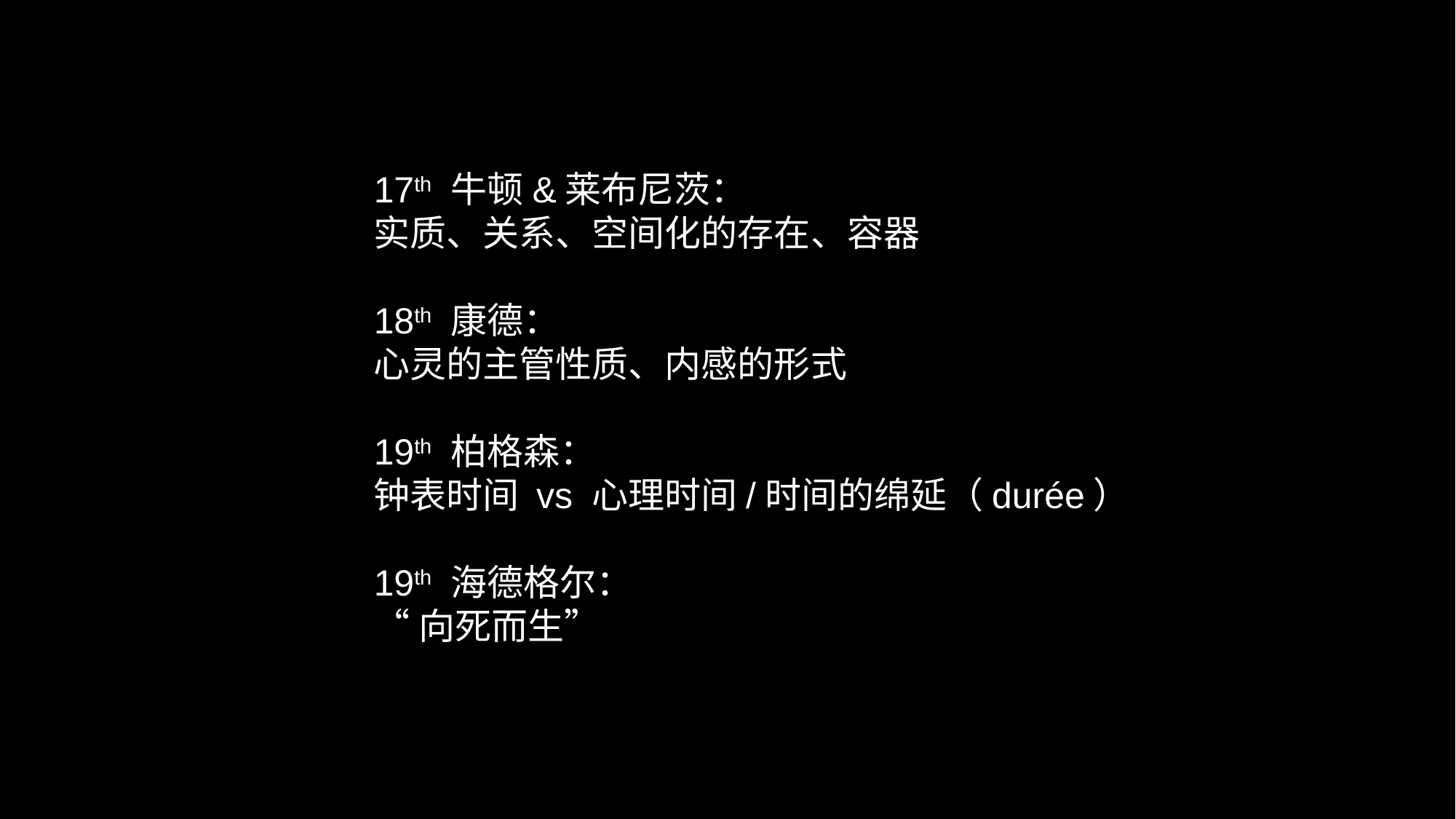

17th 牛顿&莱布尼茨：
实质、关系、空间化的存在、容器

18th 康德：
心灵的主管性质、内感的形式

19th 柏格森：
钟表时间 vs 心理时间/时间的绵延（durée）

19th 海德格尔：
“向死而生”